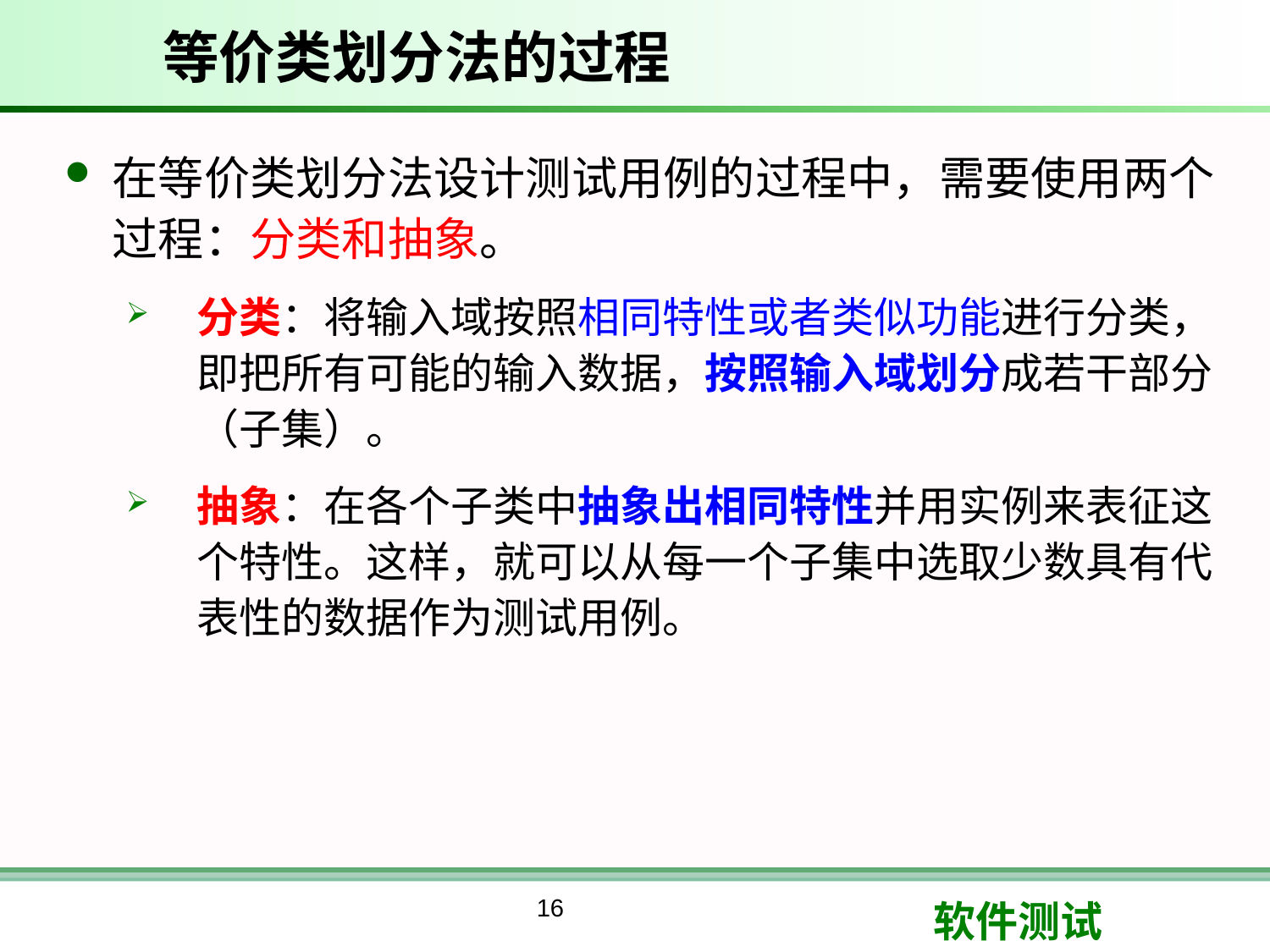

# 等价类划分法的过程
在等价类划分法设计测试用例的过程中，需要使用两个过程：分类和抽象。
分类：将输入域按照相同特性或者类似功能进行分类，即把所有可能的输入数据，按照输入域划分成若干部分（子集）。
抽象：在各个子类中抽象出相同特性并用实例来表征这个特性。这样，就可以从每一个子集中选取少数具有代表性的数据作为测试用例。

16